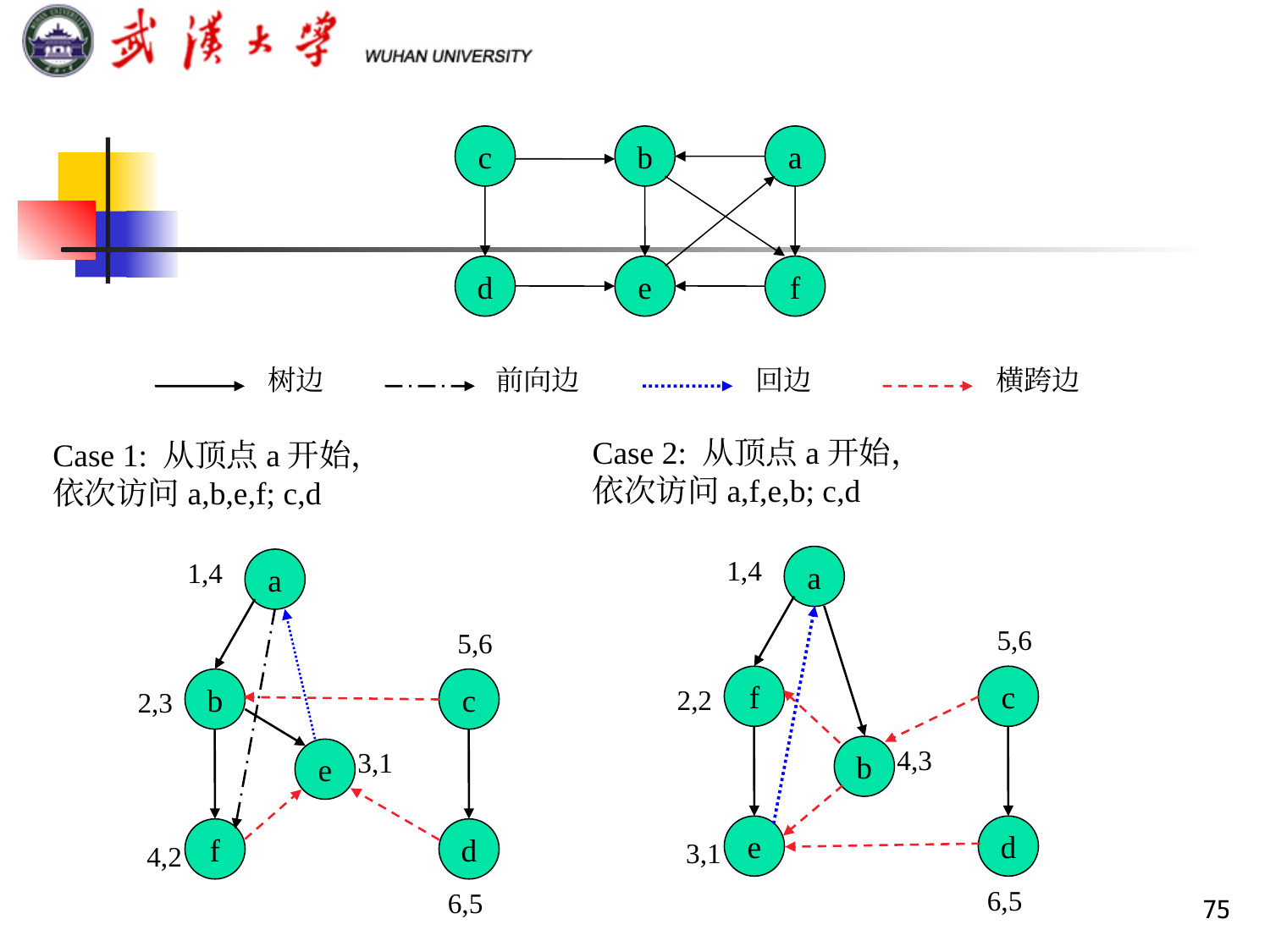

c
b
a

d
e
f

树边
前向边
回边
横跨边

Case 2: 从顶点a开始，
依次访问a,f,e,b; c,d
Case 1: 从顶点a开始，
依次访问a,b,e,f; c,d
1,4
a
1,4
a

5,6
5,6
f
c
b
c
2,2
2,3

b
4,3
e
3,1

e
d
f
d
3,1
4,2

75
6,5
6,5